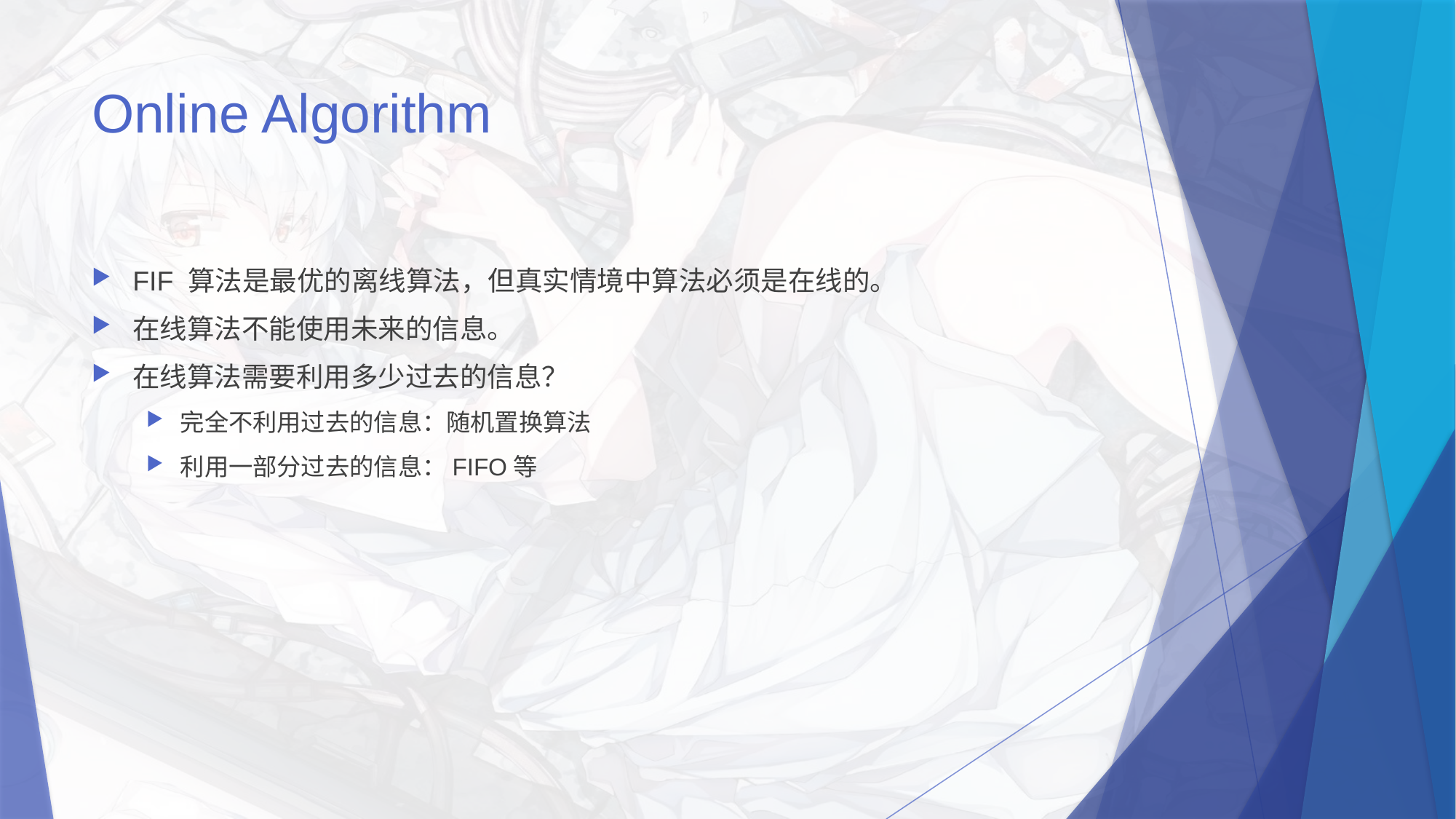

# Online Algorithm
FIF 算法是最优的离线算法，但真实情境中算法必须是在线的。
在线算法不能使用未来的信息。
在线算法需要利用多少过去的信息？
完全不利用过去的信息：随机置换算法
利用一部分过去的信息：FIFO等